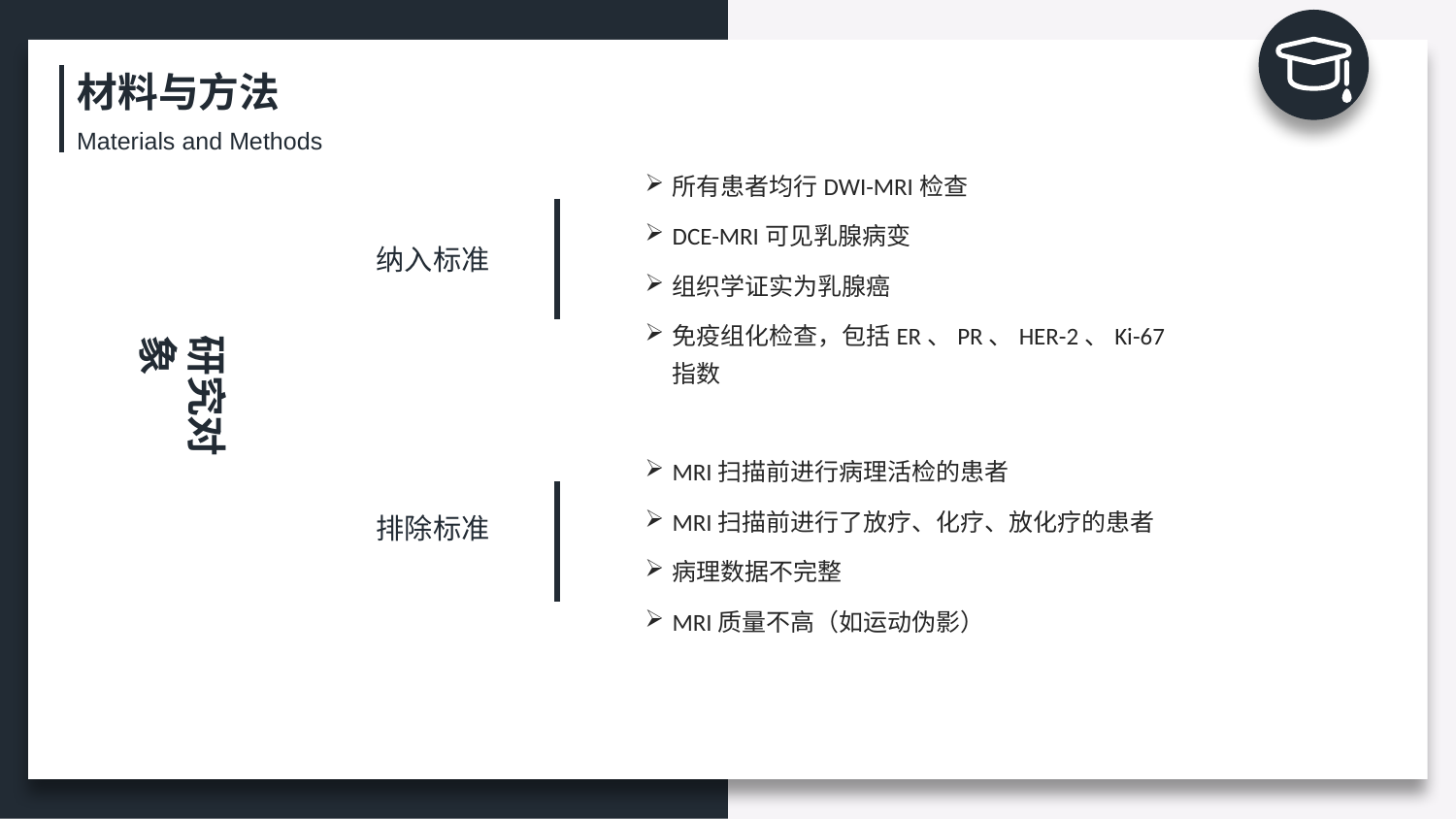

材料与方法
Materials and Methods
所有患者均行DWI-MRI检查
DCE-MRI可见乳腺病变
组织学证实为乳腺癌
免疫组化检查，包括ER、PR、HER-2、Ki-67指数

纳入标准

研究对象
MRI扫描前进行病理活检的患者
MRI扫描前进行了放疗、化疗、放化疗的患者
病理数据不完整
MRI质量不高（如运动伪影）
排除标准